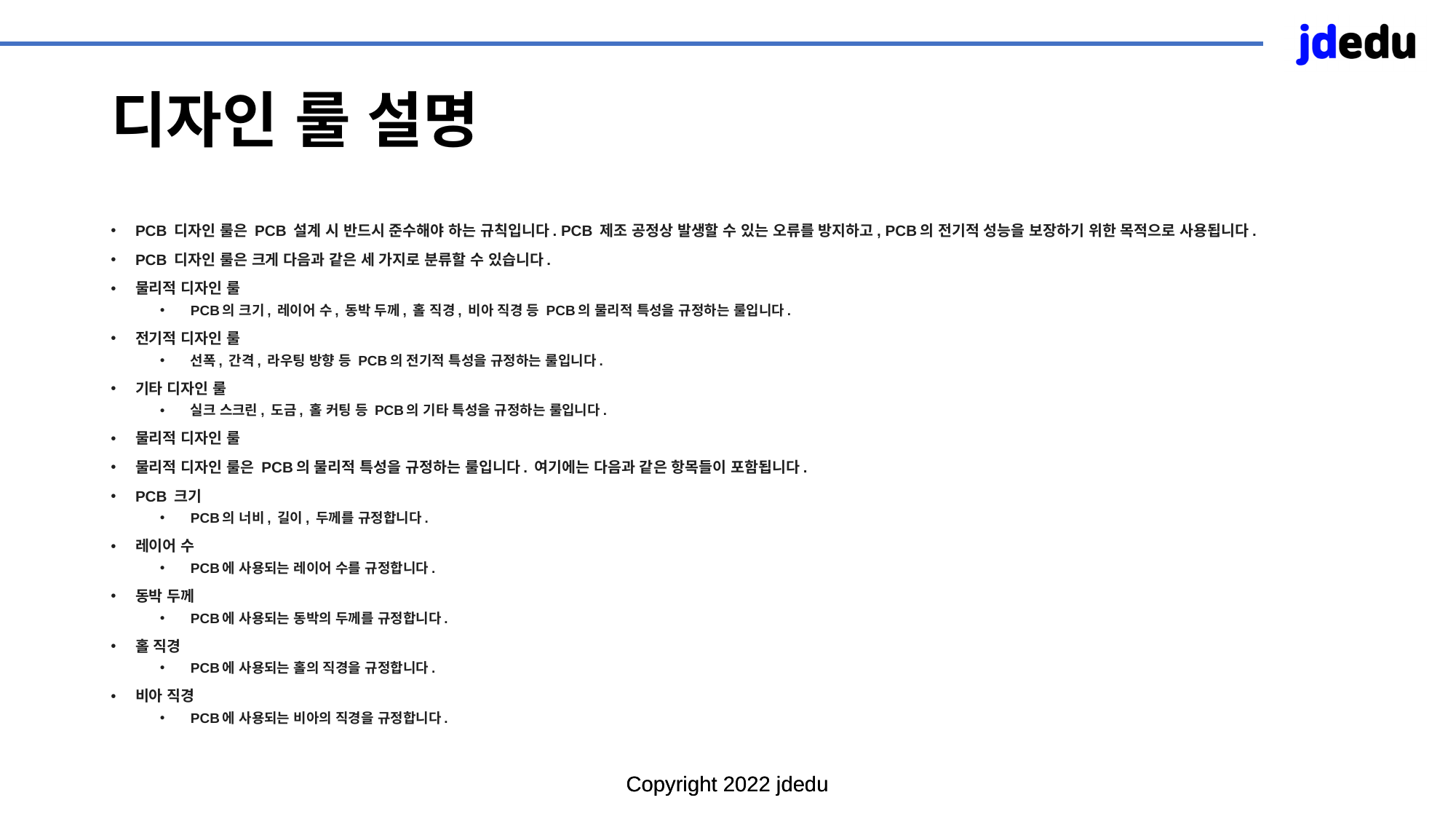

# 디자인 룰 설명
PCB 디자인 룰은 PCB 설계 시 반드시 준수해야 하는 규칙입니다. PCB 제조 공정상 발생할 수 있는 오류를 방지하고, PCB의 전기적 성능을 보장하기 위한 목적으로 사용됩니다.
PCB 디자인 룰은 크게 다음과 같은 세 가지로 분류할 수 있습니다.
물리적 디자인 룰
PCB의 크기, 레이어 수, 동박 두께, 홀 직경, 비아 직경 등 PCB의 물리적 특성을 규정하는 룰입니다.
전기적 디자인 룰
선폭, 간격, 라우팅 방향 등 PCB의 전기적 특성을 규정하는 룰입니다.
기타 디자인 룰
실크 스크린, 도금, 홀 커팅 등 PCB의 기타 특성을 규정하는 룰입니다.
물리적 디자인 룰
물리적 디자인 룰은 PCB의 물리적 특성을 규정하는 룰입니다. 여기에는 다음과 같은 항목들이 포함됩니다.
PCB 크기
PCB의 너비, 길이, 두께를 규정합니다.
레이어 수
PCB에 사용되는 레이어 수를 규정합니다.
동박 두께
PCB에 사용되는 동박의 두께를 규정합니다.
홀 직경
PCB에 사용되는 홀의 직경을 규정합니다.
비아 직경
PCB에 사용되는 비아의 직경을 규정합니다.